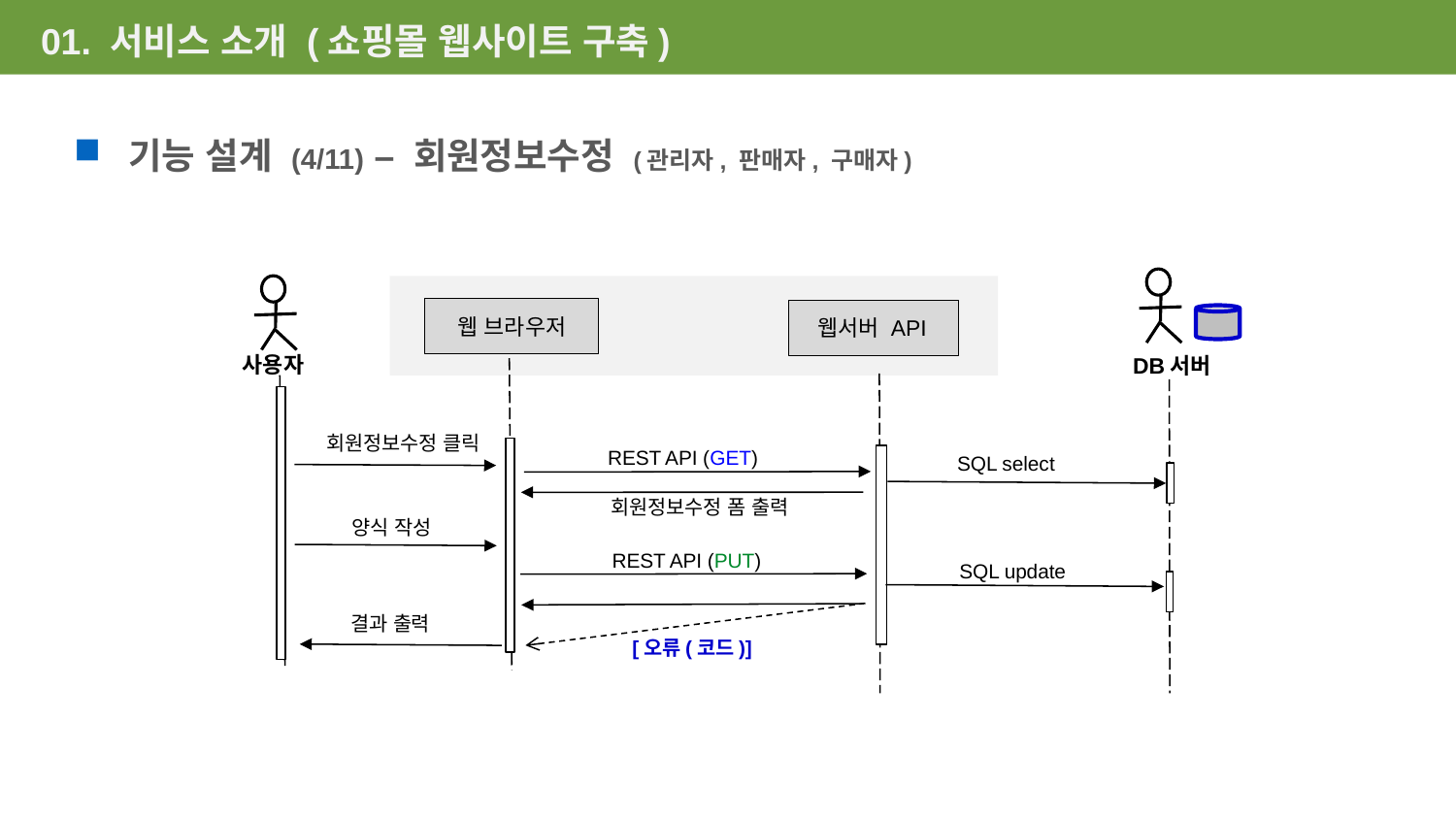

01. 서비스 소개 (쇼핑몰 웹사이트 구축)
기능 설계 (4/11) – 회원정보수정 (관리자, 판매자, 구매자)

웹 브라우저
웹서버 API
사용자
DB서버

회원정보수정 클릭
REST API (GET)

 SQL select

회원정보수정 폼 출력
양식 작성
REST API (PUT)
 SQL update

결과 출력
[오류(코드)]